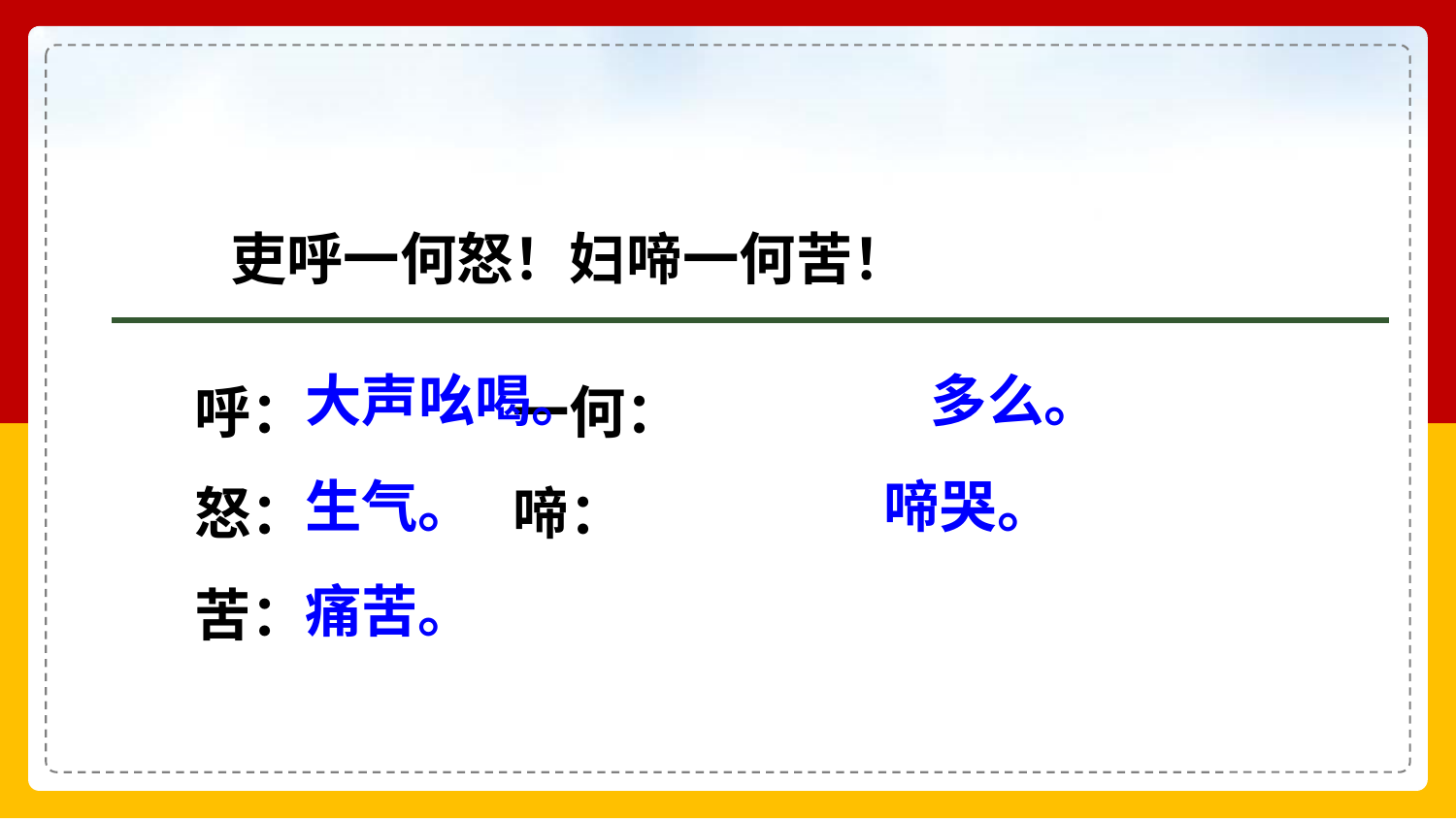

吏呼一何怒！妇啼一何苦！
呼：                一何：
怒：                啼：
苦：
大声吆喝。
多么。
生气。
啼哭。
痛苦。